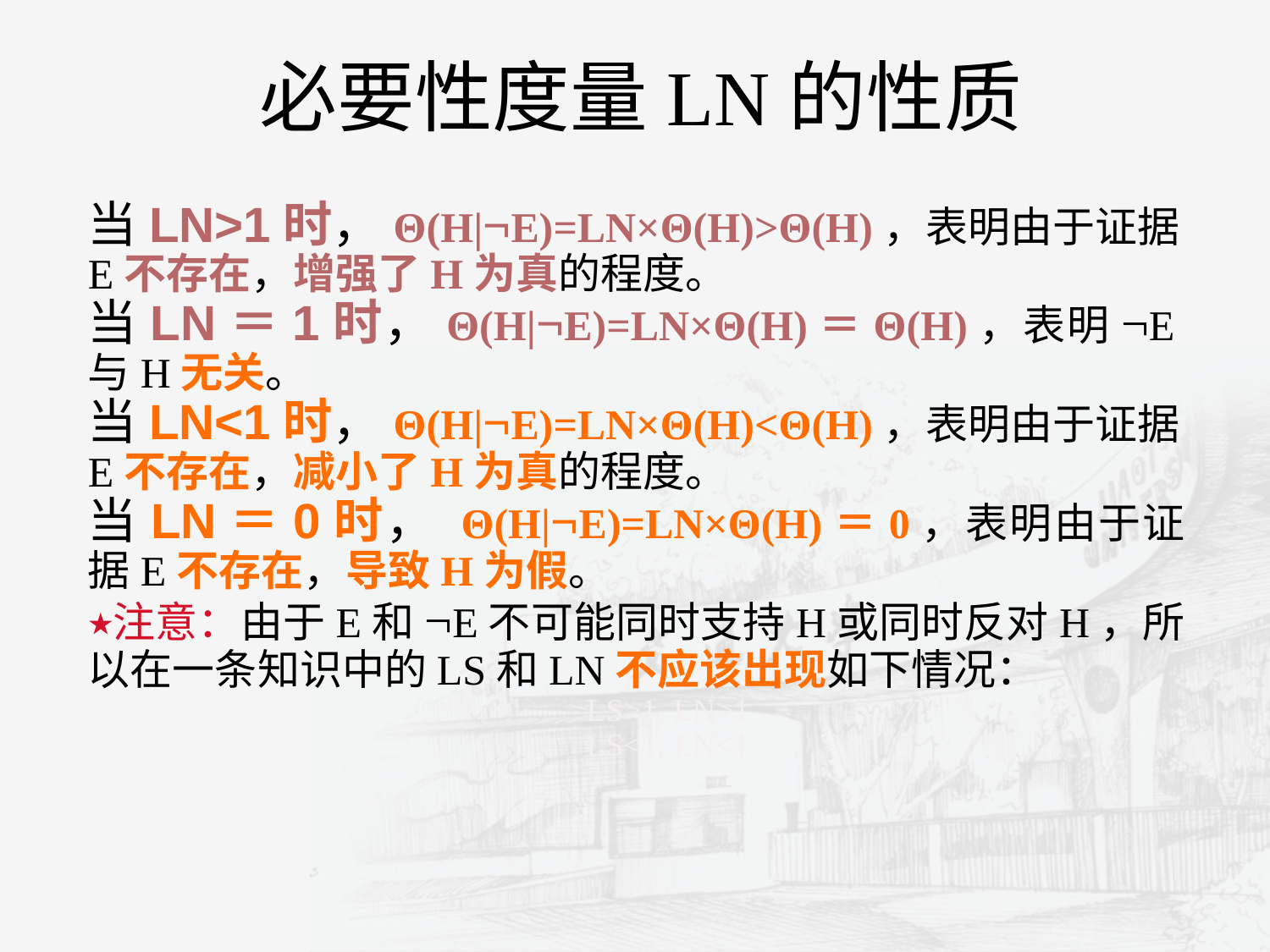

必要性度量LN的性质
当LN>1时，Θ(H|¬E)=LN×Θ(H)>Θ(H)，表明由于证据E不存在，增强了H为真的程度。
当LN＝1时，Θ(H|¬E)=LN×Θ(H)＝Θ(H)，表明¬E与H无关。
当LN<1时，Θ(H|¬E)=LN×Θ(H)<Θ(H)，表明由于证据E不存在，减小了H为真的程度。
当LN＝0时， Θ(H|¬E)=LN×Θ(H)＝0，表明由于证据E不存在，导致H为假。
注意：由于E和¬E不可能同时支持H或同时反对H，所以在一条知识中的LS和LN不应该出现如下情况：
LS>1, LN>1
LS<1, LN<1
59